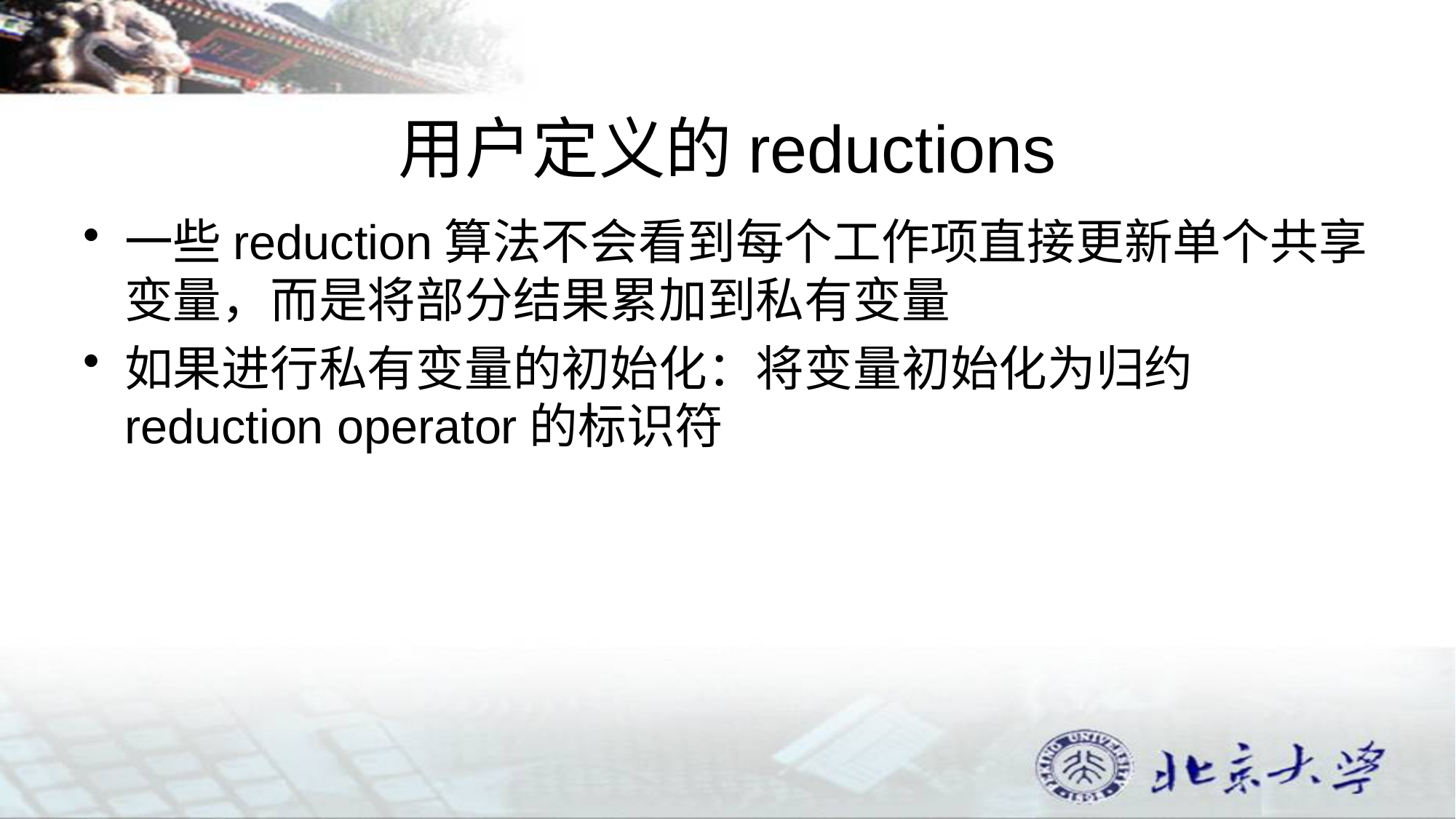

# 用户定义的reductions
一些reduction算法不会看到每个工作项直接更新单个共享变量，而是将部分结果累加到私有变量
如果进行私有变量的初始化：将变量初始化为归约reduction operator的标识符